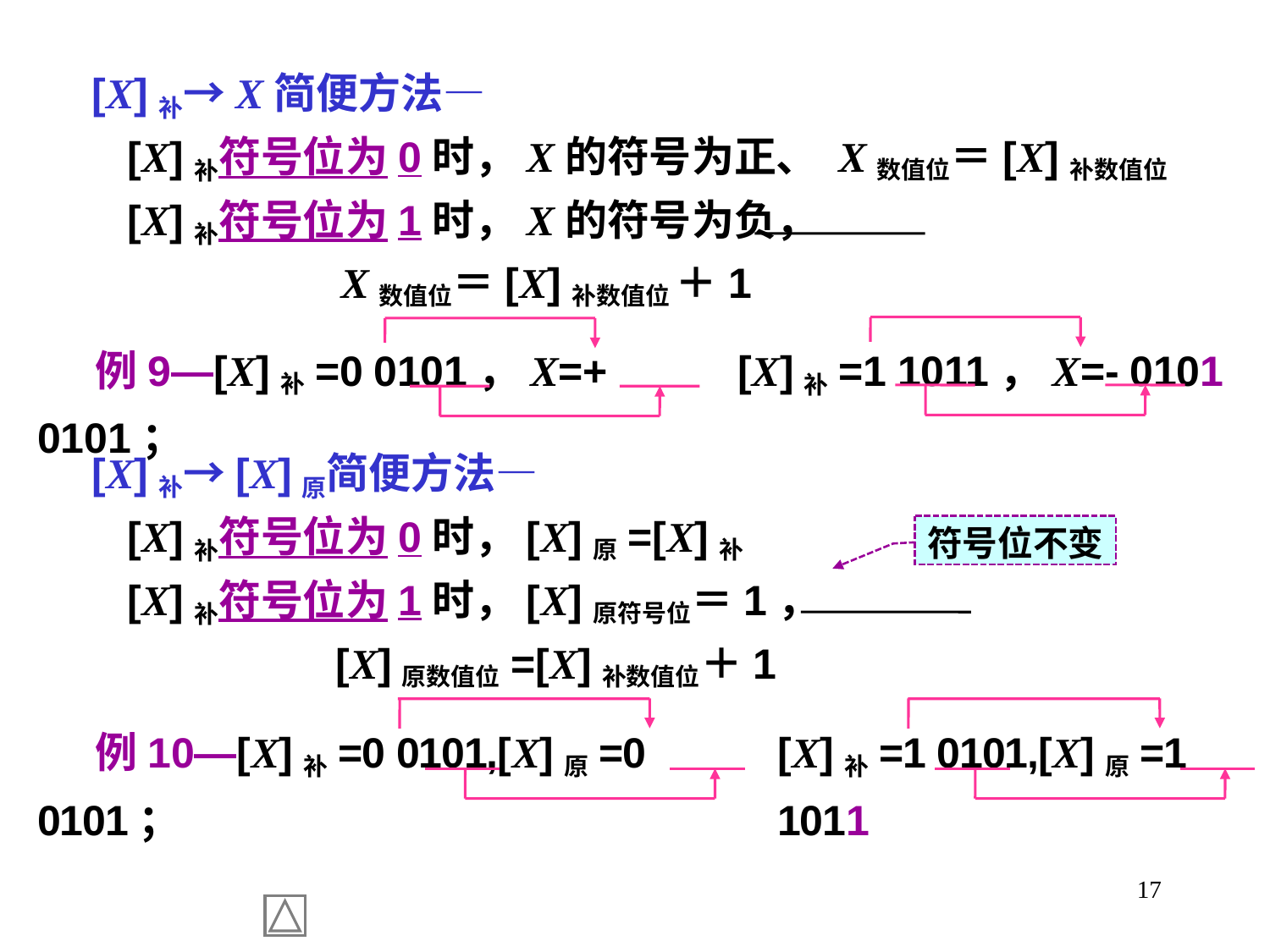

[X]补→X简便方法—
        [X]补符号位为0时，X的符号为正、 X数值位＝[X]补数值位
        [X]补符号位为1时，X的符号为负，
                          X数值位＝[X]补数值位 ＋1

     例9—[X]补=0 0101，X=+ 0101；
[X]补=1 1011，X=- 0101
     [X]补→[X]原简便方法—
        [X]补符号位为0时，[X]原=[X]补
        [X]补符号位为1时，[X]原符号位＝1，
                          [X]原数值位=[X]补数值位＋1

符号位不变

     例10—[X]补=0 0101,[X]原=0 0101；
[X]补=1 0101,[X]原=1 1011
17